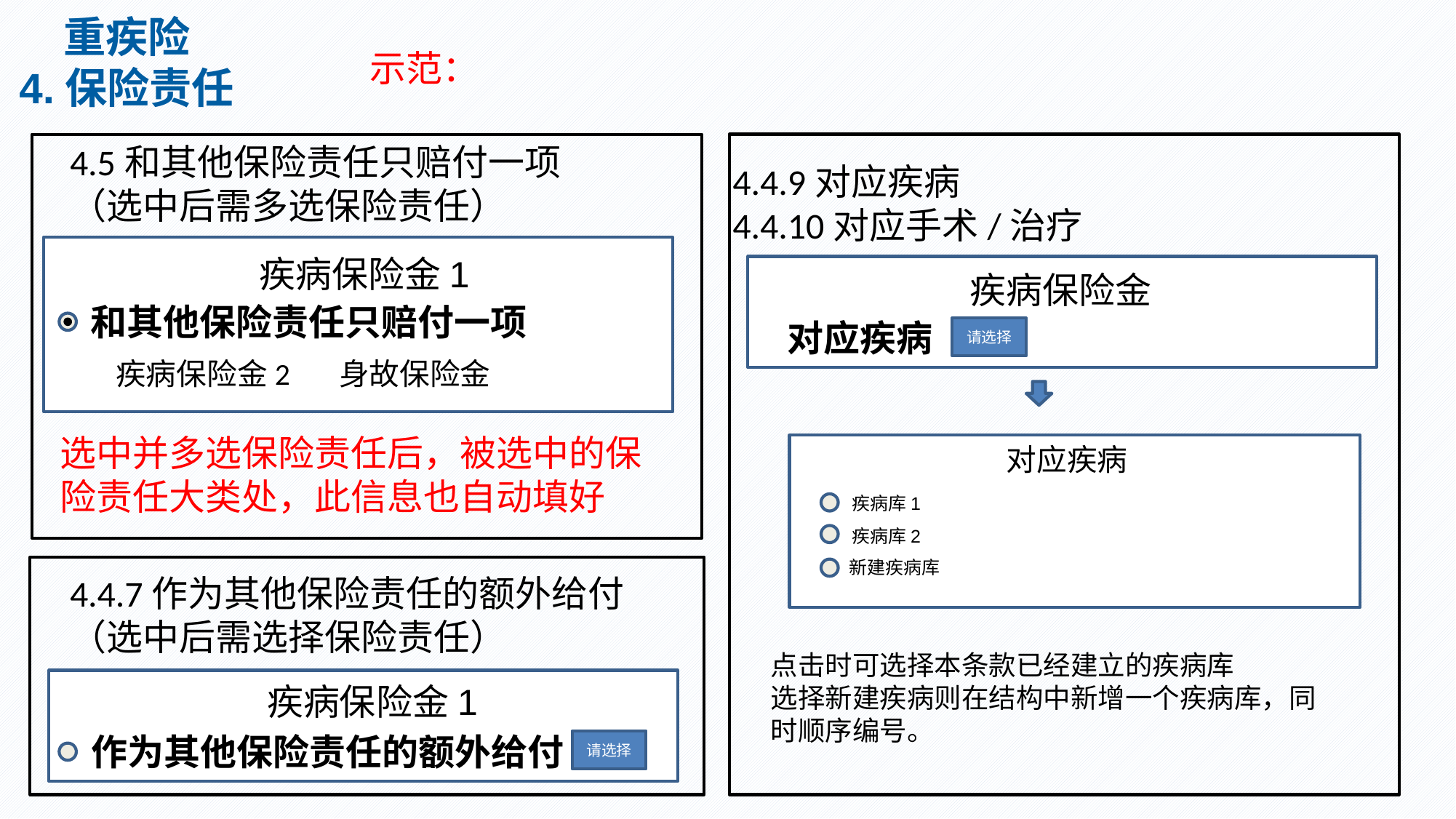

重疾险
4.保险责任
示范：

4.5和其他保险责任只赔付一项
（选中后需多选保险责任）

疾病保险金1
和其他保险责任只赔付一项

疾病保险金2      身故保险金
选中并多选保险责任后，被选中的保险责任大类处，此信息也自动填好

4.4.9对应疾病
4.4.10对应手术/治疗

疾病保险金
对应疾病
请选择

对应疾病

疾病库1

疾病库2

新建疾病库

4.4.7作为其他保险责任的额外给付
（选中后需选择保险责任）
点击时可选择本条款已经建立的疾病库
选择新建疾病则在结构中新增一个疾病库，同时顺序编号。

疾病保险金1
作为其他保险责任的额外给付
请选择